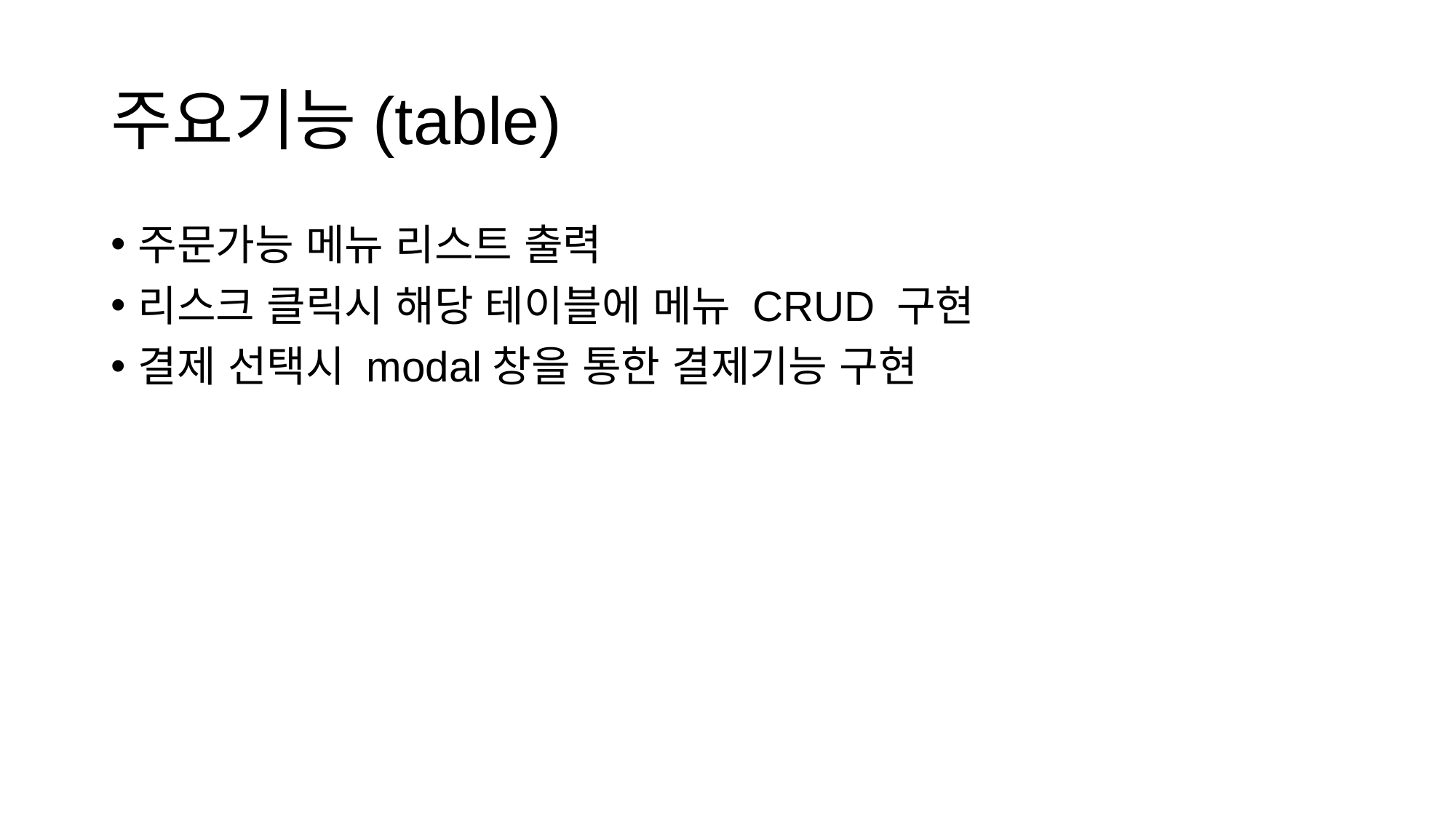

# 주요기능(table)
주문가능 메뉴 리스트 출력
리스크 클릭시 해당 테이블에 메뉴 CRUD 구현
결제 선택시 modal창을 통한 결제기능 구현